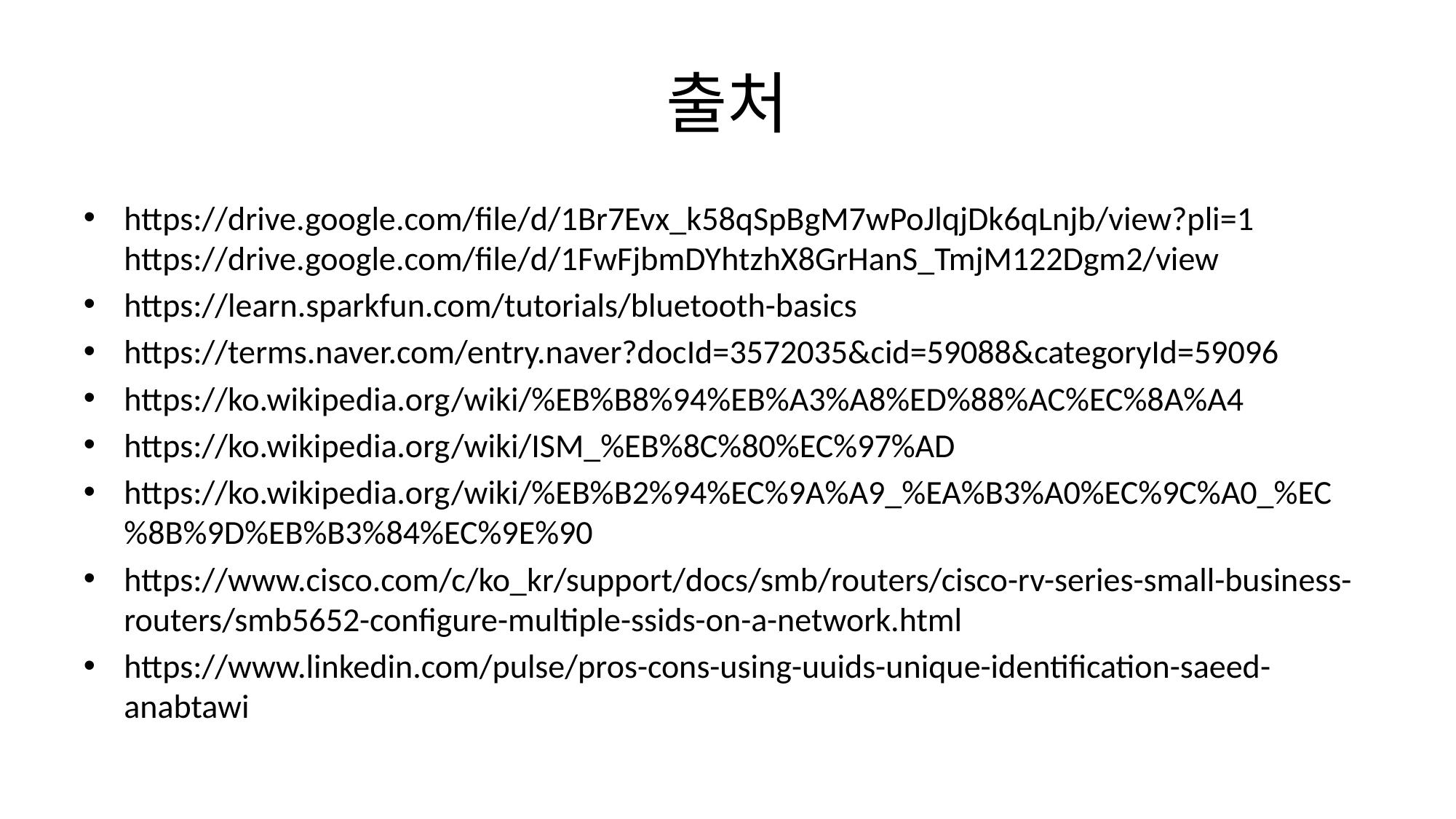

# 출처
https://drive.google.com/file/d/1Br7Evx_k58qSpBgM7wPoJlqjDk6qLnjb/view?pli=1 https://drive.google.com/file/d/1FwFjbmDYhtzhX8GrHanS_TmjM122Dgm2/view
https://learn.sparkfun.com/tutorials/bluetooth-basics
https://terms.naver.com/entry.naver?docId=3572035&cid=59088&categoryId=59096
https://ko.wikipedia.org/wiki/%EB%B8%94%EB%A3%A8%ED%88%AC%EC%8A%A4
https://ko.wikipedia.org/wiki/ISM_%EB%8C%80%EC%97%AD
https://ko.wikipedia.org/wiki/%EB%B2%94%EC%9A%A9_%EA%B3%A0%EC%9C%A0_%EC%8B%9D%EB%B3%84%EC%9E%90
https://www.cisco.com/c/ko_kr/support/docs/smb/routers/cisco-rv-series-small-business-routers/smb5652-configure-multiple-ssids-on-a-network.html
https://www.linkedin.com/pulse/pros-cons-using-uuids-unique-identification-saeed-anabtawi